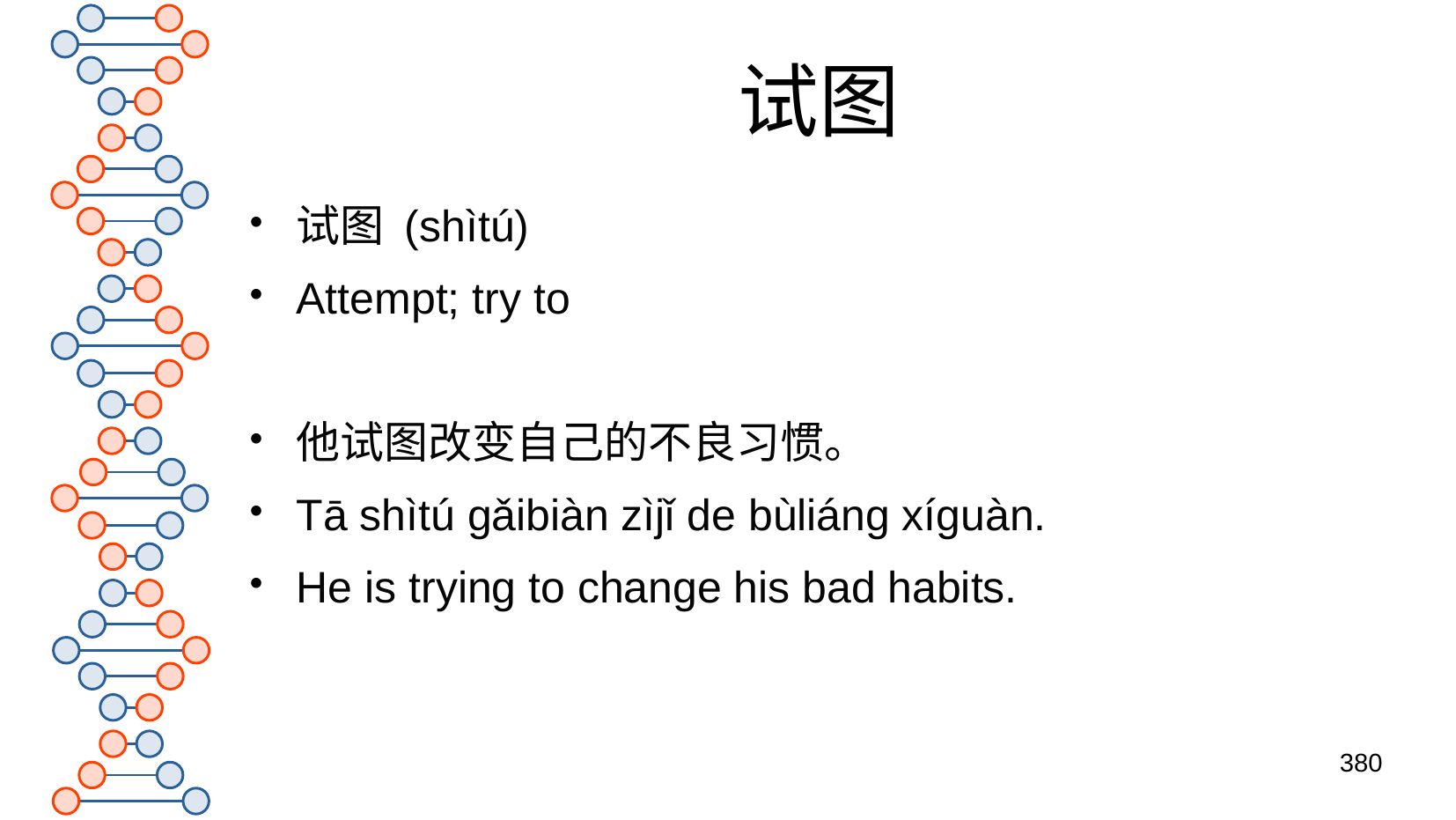

# 试图
试图 (shìtú)
Attempt; try to

他试图改变自己的不良习惯。
Tā shìtú gǎibiàn zìjǐ de bùliáng xíguàn.
He is trying to change his bad habits.

380